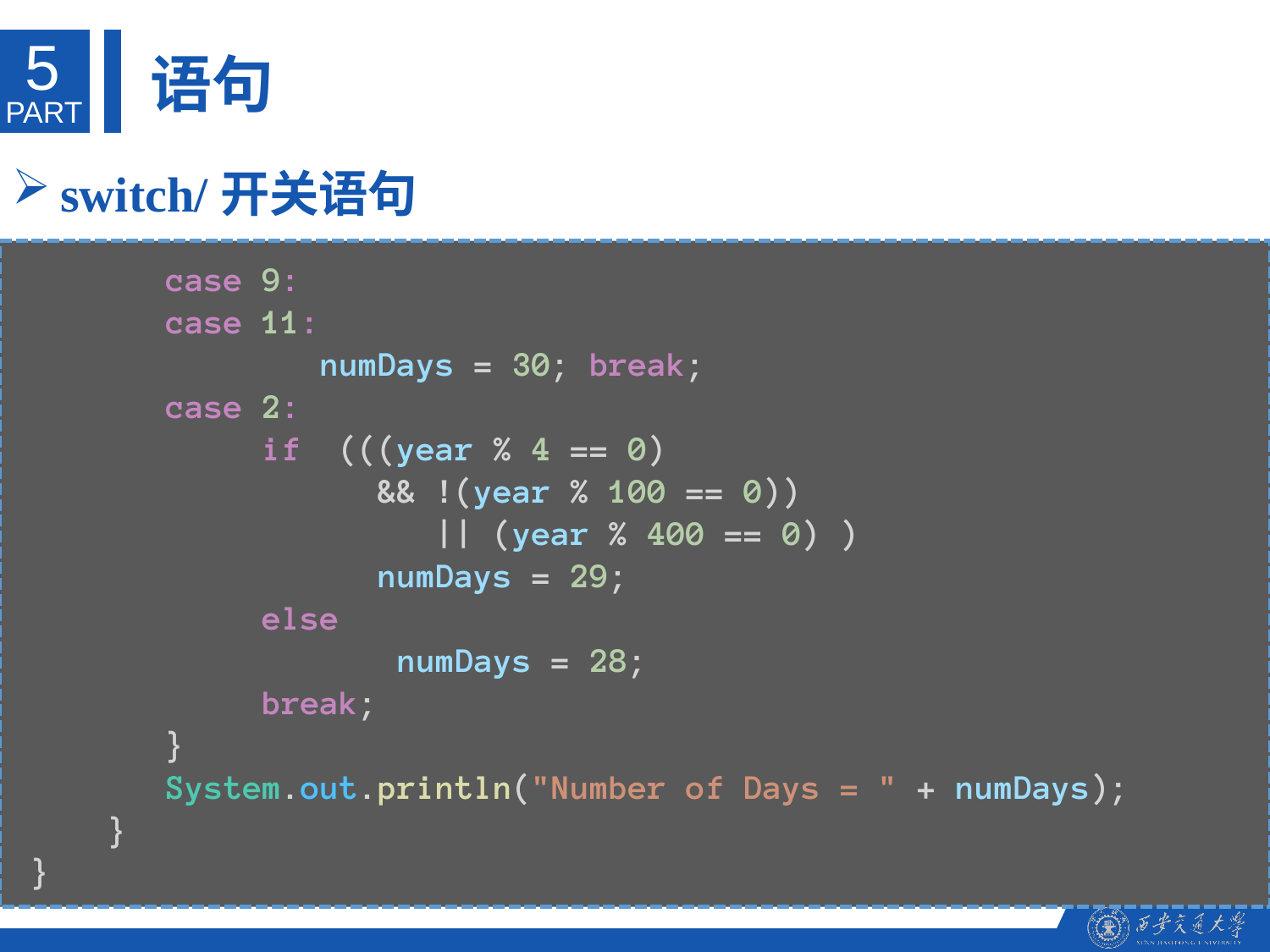

5
语句
PART
switch/开关语句
        case 9:
        case 11:
                numDays = 30; break;
        case 2:
             if  (((year % 4 == 0)
                   && !(year % 100 == 0))
                      || (year % 400 == 0) )
                   numDays = 29;
             else
                    numDays = 28;
             break;
        }
        System.out.println("Number of Days = " + numDays);
     }
 }